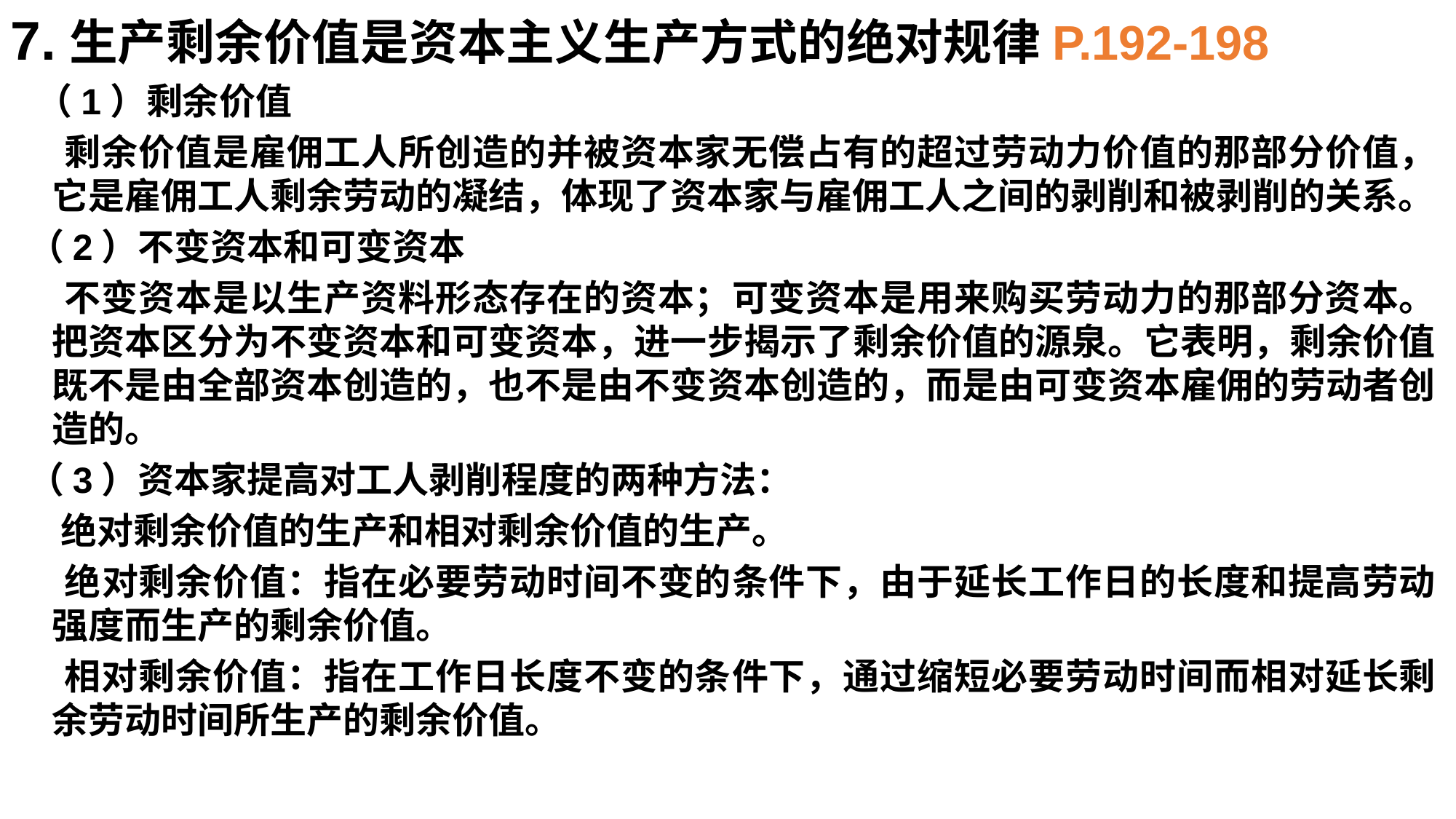

7.生产剩余价值是资本主义生产方式的绝对规律P.192-198
  （1）剩余价值
     剩余价值是雇佣工人所创造的并被资本家无偿占有的超过劳动力价值的那部分价值，它是雇佣工人剩余劳动的凝结，体现了资本家与雇佣工人之间的剥削和被剥削的关系。
 （2）不变资本和可变资本
     不变资本是以生产资料形态存在的资本；可变资本是用来购买劳动力的那部分资本。把资本区分为不变资本和可变资本，进一步揭示了剩余价值的源泉。它表明，剩余价值既不是由全部资本创造的，也不是由不变资本创造的，而是由可变资本雇佣的劳动者创造的。
 （3）资本家提高对工人剥削程度的两种方法：
     绝对剩余价值的生产和相对剩余价值的生产。
     绝对剩余价值：指在必要劳动时间不变的条件下，由于延长工作日的长度和提高劳动强度而生产的剩余价值。
     相对剩余价值：指在工作日长度不变的条件下，通过缩短必要劳动时间而相对延长剩余劳动时间所生产的剩余价值。